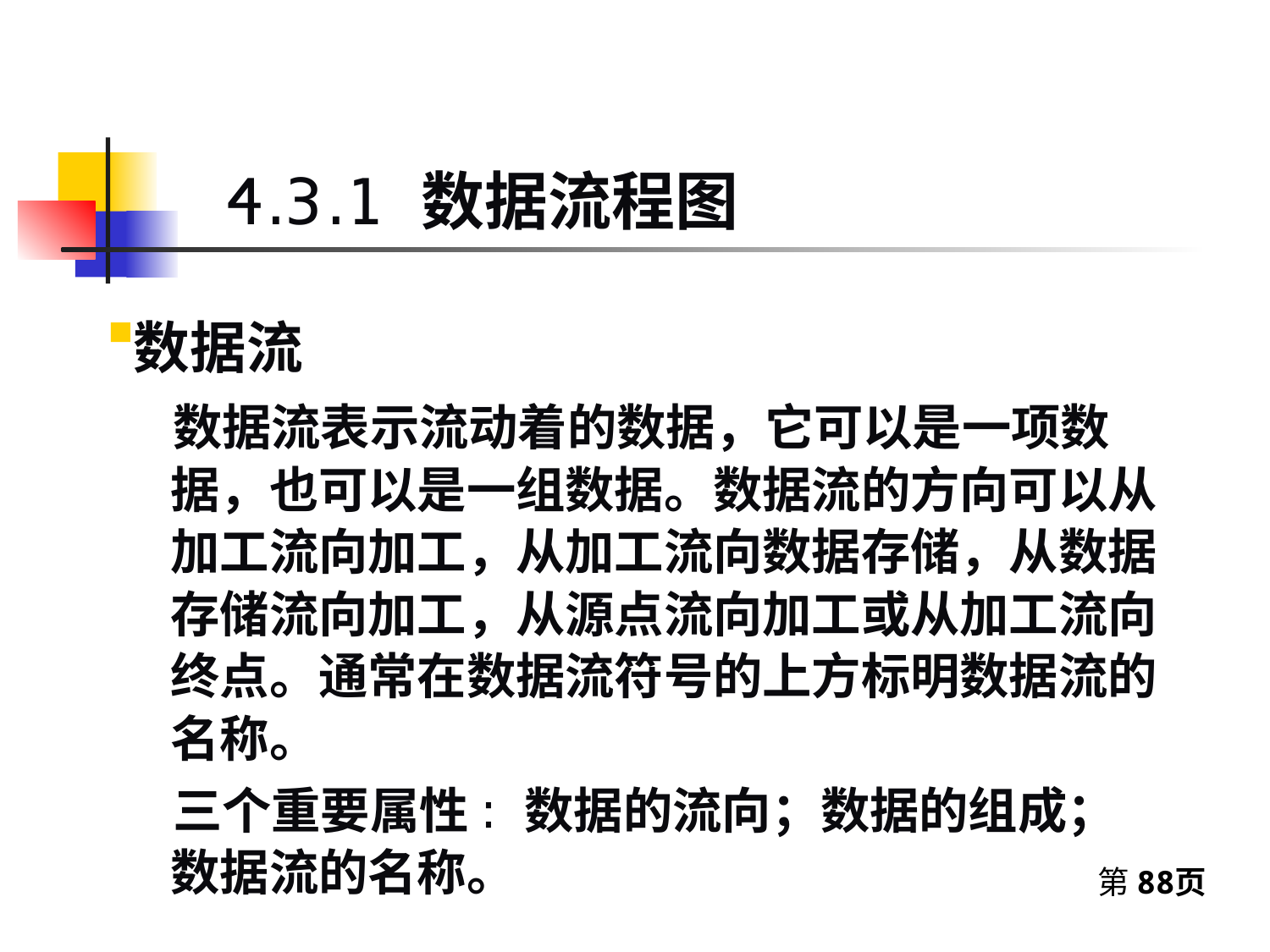

4.3.1 数据流程图
数据流
数据流表示流动着的数据，它可以是一项数据，也可以是一组数据。数据流的方向可以从加工流向加工，从加工流向数据存储，从数据存储流向加工，从源点流向加工或从加工流向终点。通常在数据流符号的上方标明数据流的名称。
三个重要属性: 数据的流向；数据的组成；数据流的名称。